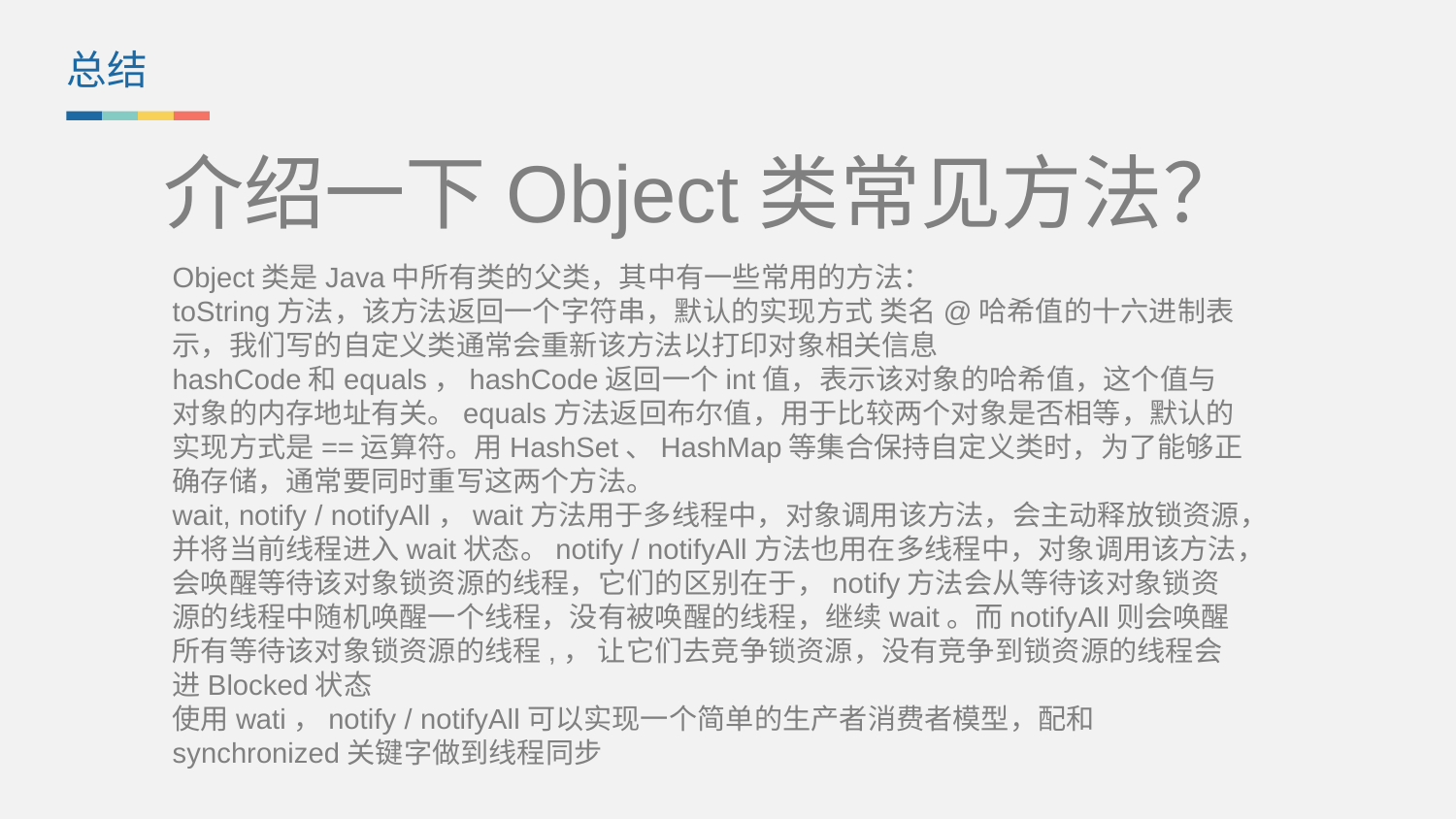

总结

介绍一下Object类常见方法？
Object类是Java中所有类的父类，其中有一些常用的方法：
toString方法，该方法返回一个字符串，默认的实现方式 类名@哈希值的十六进制表示，我们写的自定义类通常会重新该方法以打印对象相关信息
hashCode和equals，hashCode返回一个int值，表示该对象的哈希值，这个值与对象的内存地址有关。equals方法返回布尔值，用于比较两个对象是否相等，默认的实现方式是==运算符。用HashSet、HashMap等集合保持自定义类时，为了能够正确存储，通常要同时重写这两个方法。
wait, notify / notifyAll，wait方法用于多线程中，对象调用该方法，会主动释放锁资源，并将当前线程进入wait状态。notify / notifyAll方法也用在多线程中，对象调用该方法，会唤醒等待该对象锁资源的线程，它们的区别在于，notify方法会从等待该对象锁资源的线程中随机唤醒一个线程，没有被唤醒的线程，继续wait。而notifyAll则会唤醒所有等待该对象锁资源的线程,， 让它们去竞争锁资源，没有竞争到锁资源的线程会进Blocked状态
使用wati，notify / notifyAll可以实现一个简单的生产者消费者模型，配和synchronized关键字做到线程同步